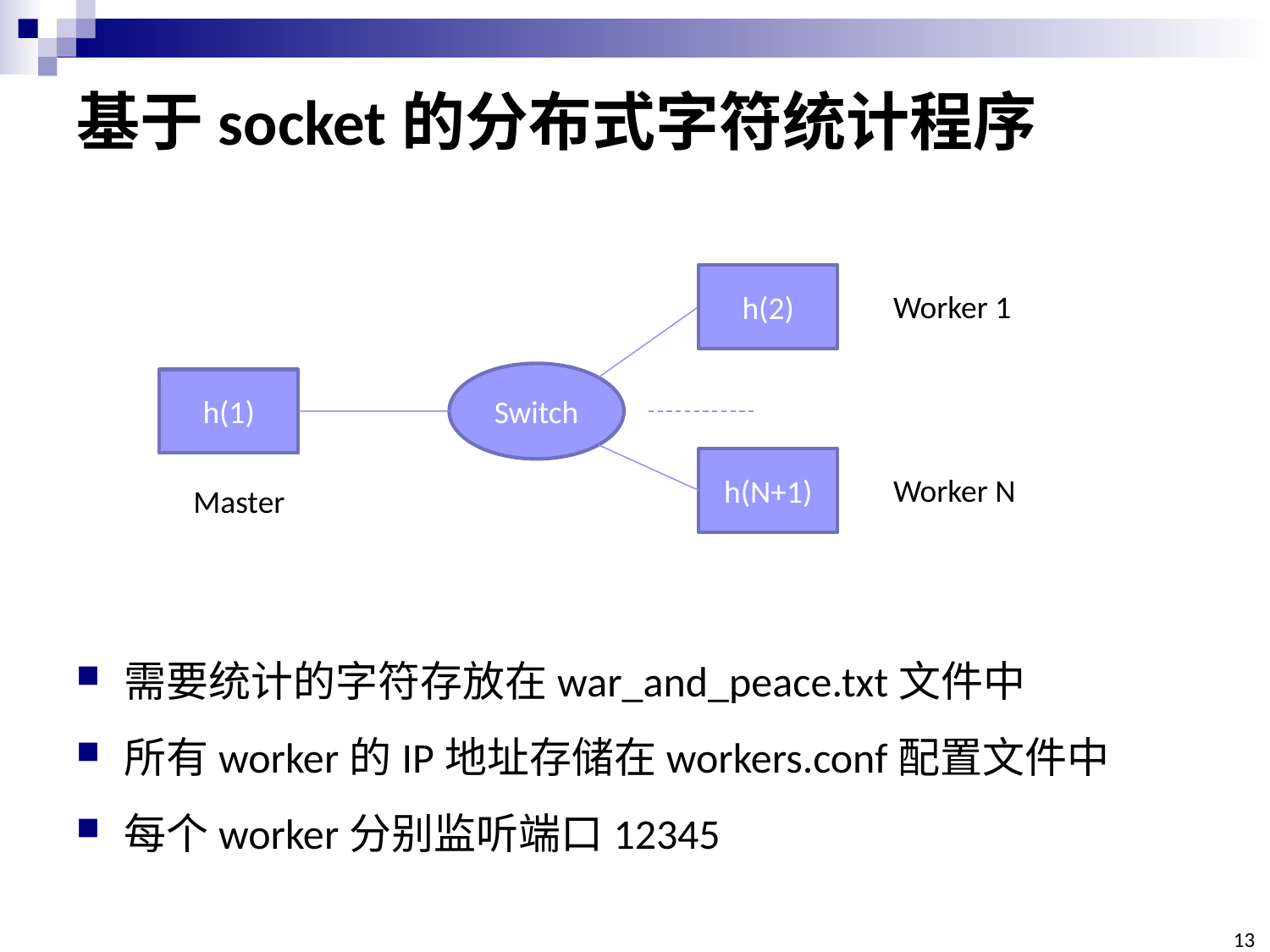

# 基于socket的分布式字符统计程序
h(2)
Worker 1
Switch
h(1)
h(N+1)
Worker N
Master
需要统计的字符存放在war_and_peace.txt文件中
所有worker的IP地址存储在workers.conf配置文件中
每个worker分别监听端口12345
13